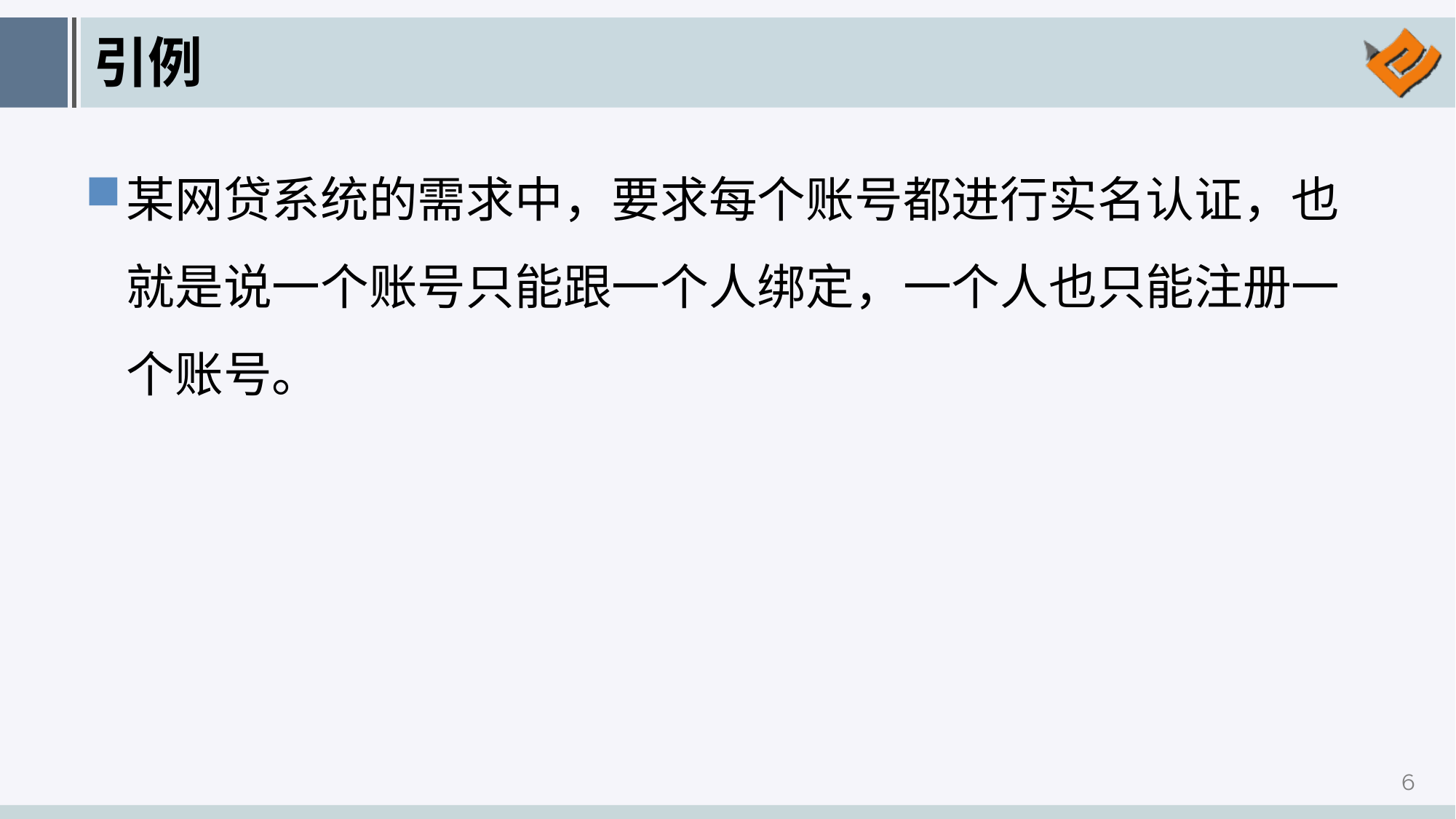

# 引例
某网贷系统的需求中，要求每个账号都进行实名认证，也就是说一个账号只能跟一个人绑定，一个人也只能注册一个账号。